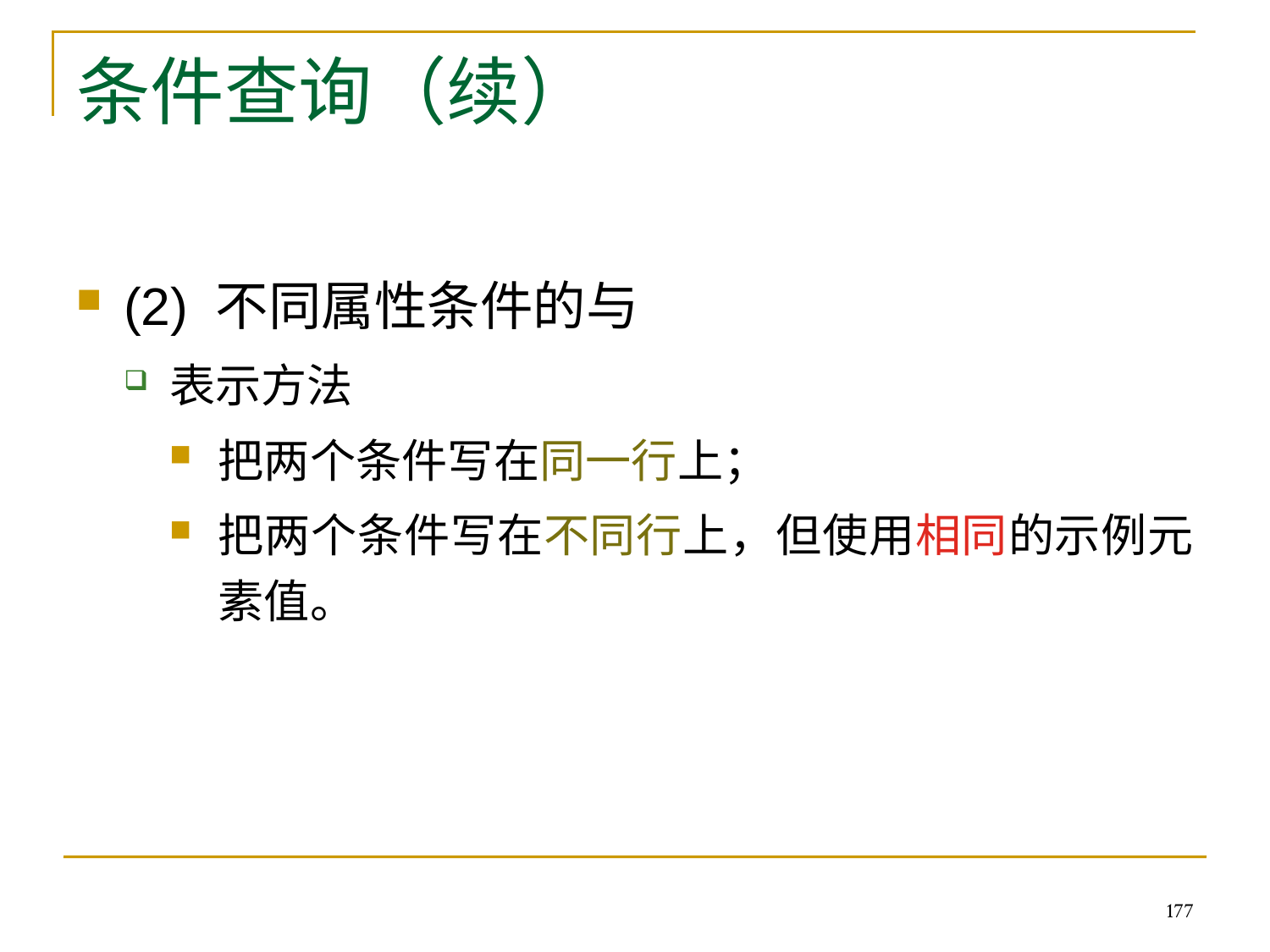

# 条件查询（续）
(2) 不同属性条件的与
表示方法
把两个条件写在同一行上；
把两个条件写在不同行上，但使用相同的示例元素值。
177